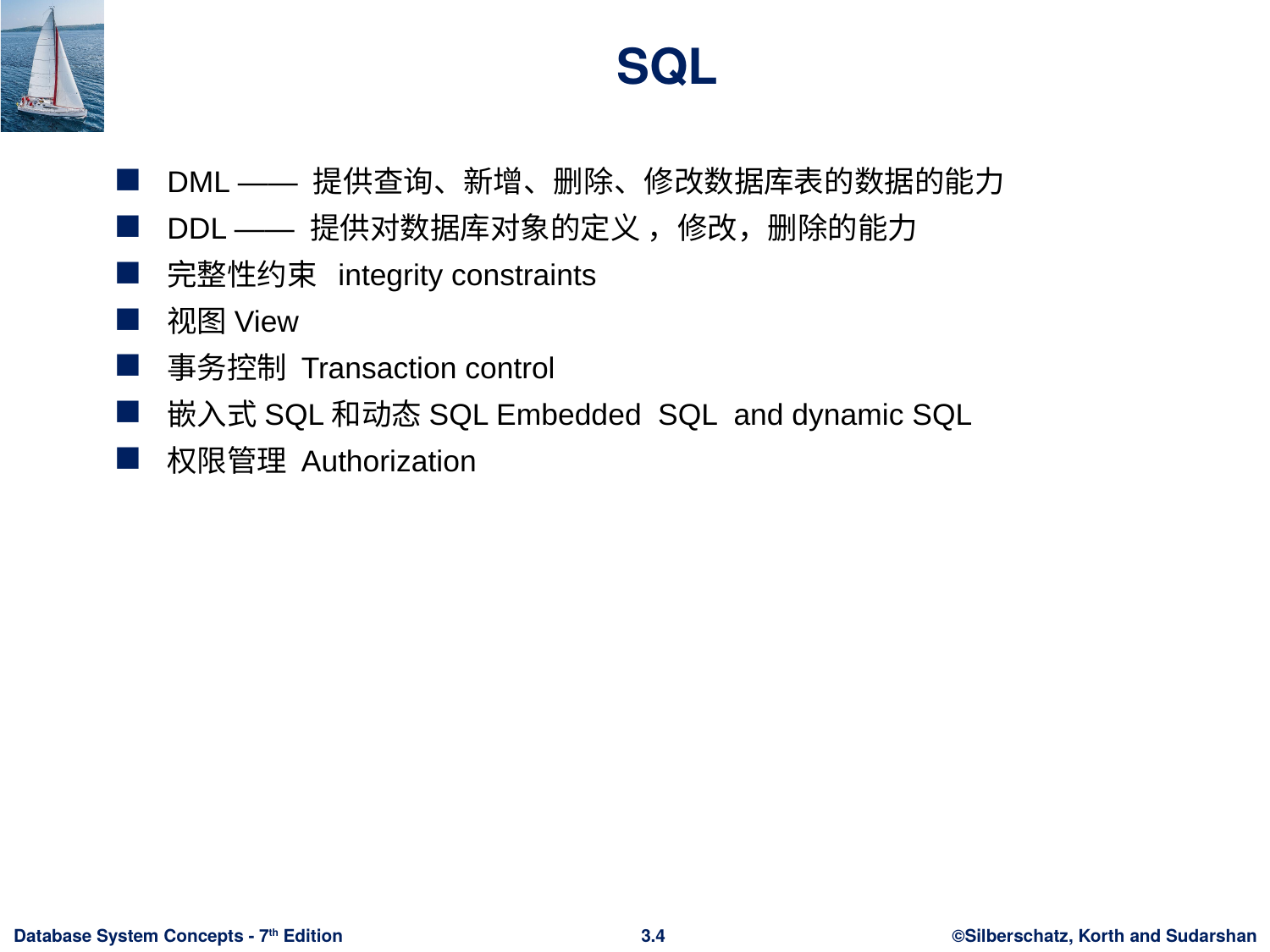

# SQL
DML —— 提供查询、新增、删除、修改数据库表的数据的能力
DDL —— 提供对数据库对象的定义 ，修改，删除的能力
完整性约束  integrity constraints
视图View
事务控制 Transaction control
嵌入式SQL和动态SQL Embedded  SQL  and dynamic SQL
权限管理 Authorization